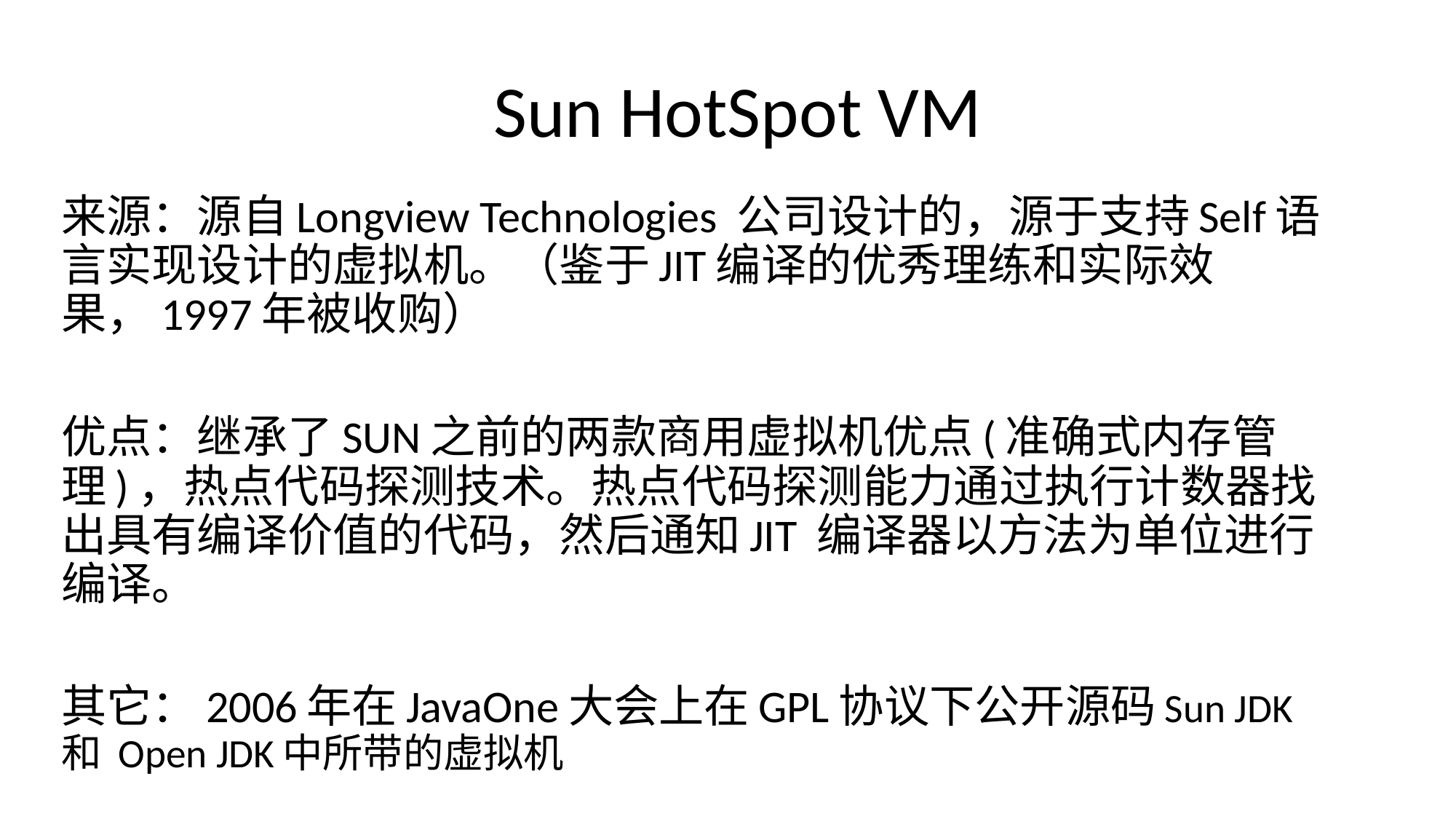

# Sun HotSpot VM
来源：源自Longview Technologies 公司设计的，源于支持Self语言实现设计的虚拟机。（鉴于JIT编译的优秀理练和实际效果，1997年被收购）

优点：继承了SUN之前的两款商用虚拟机优点(准确式内存管理)，热点代码探测技术。热点代码探测能力通过执行计数器找出具有编译价值的代码，然后通知JIT 编译器以方法为单位进行编译。

其它：2006年在JavaOne大会上在GPL协议下公开源码Sun JDK 和 Open JDK中所带的虚拟机